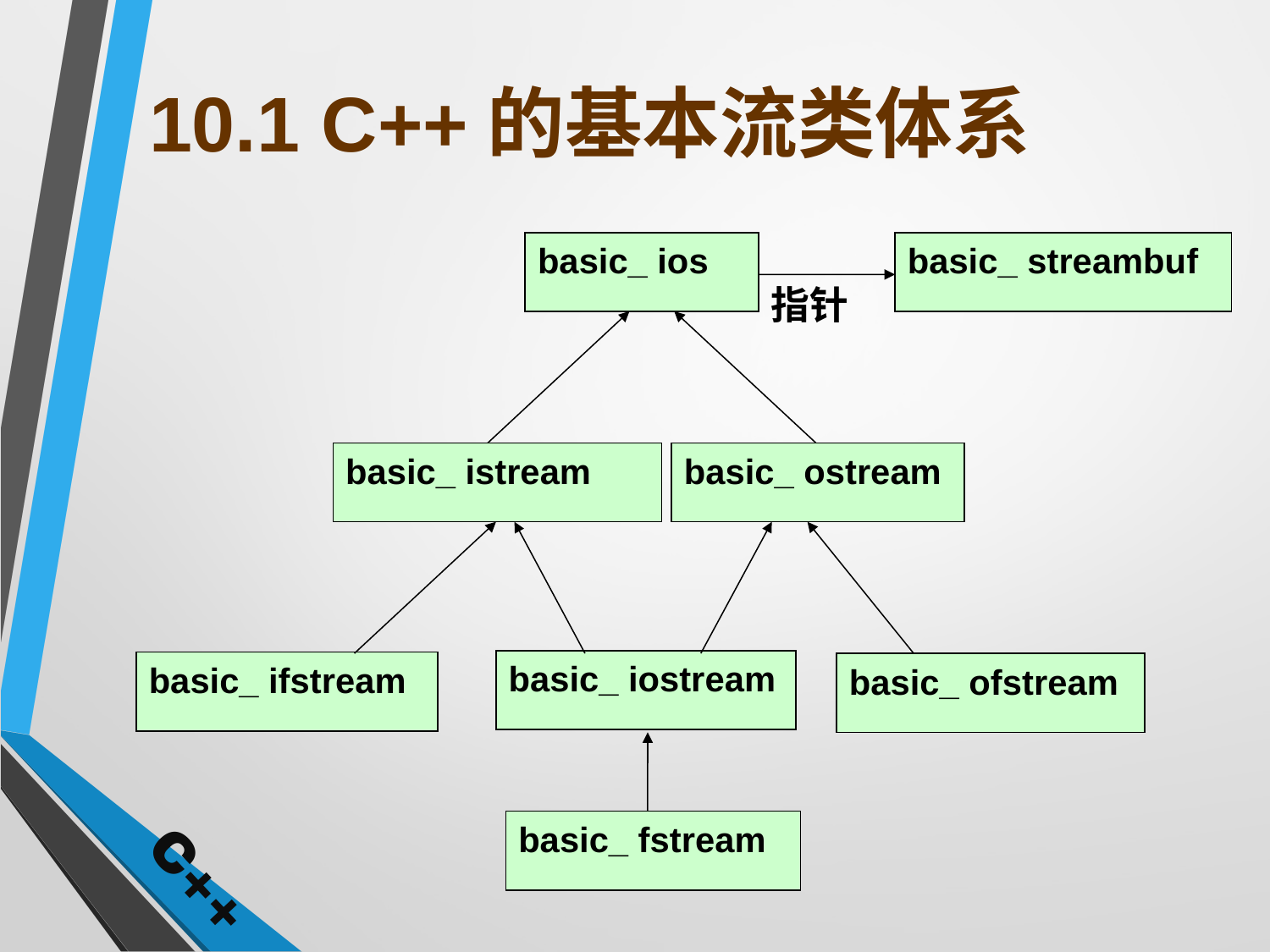

# 10.1 C++的基本流类体系
basic_ ios
basic_ streambuf

指针

basic_ istream
basic_ ostream

basic_ iostream
basic_ ifstream
basic_ ofstream

basic_ fstream